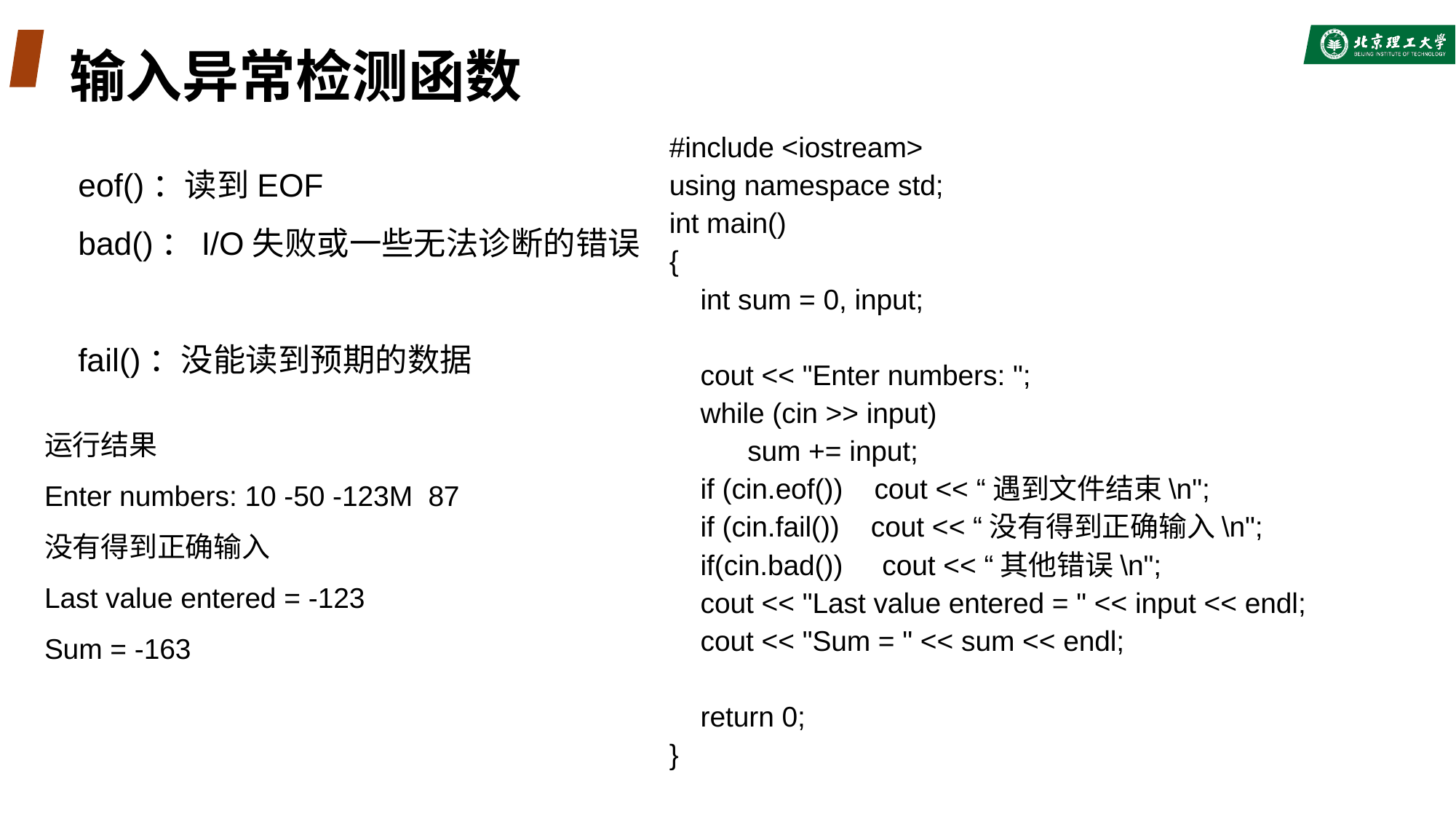

#
输入异常检测函数
#include <iostream>
using namespace std;
int main()
{
    int sum = 0, input;

    cout << "Enter numbers: ";
    while (cin >> input)
          sum += input;
    if (cin.eof())    cout << “遇到文件结束\n";
    if (cin.fail())    cout << “没有得到正确输入\n";
    if(cin.bad())     cout << “其他错误\n";
    cout << "Last value entered = " << input << endl;
    cout << "Sum = " << sum << endl;

    return 0;
}
 eof()：读到EOF
 bad()：I/O失败或一些无法诊断的错误
 fail()：没能读到预期的数据
运行结果
Enter numbers: 10 -50 -123M  87
没有得到正确输入
Last value entered = -123
Sum = -163